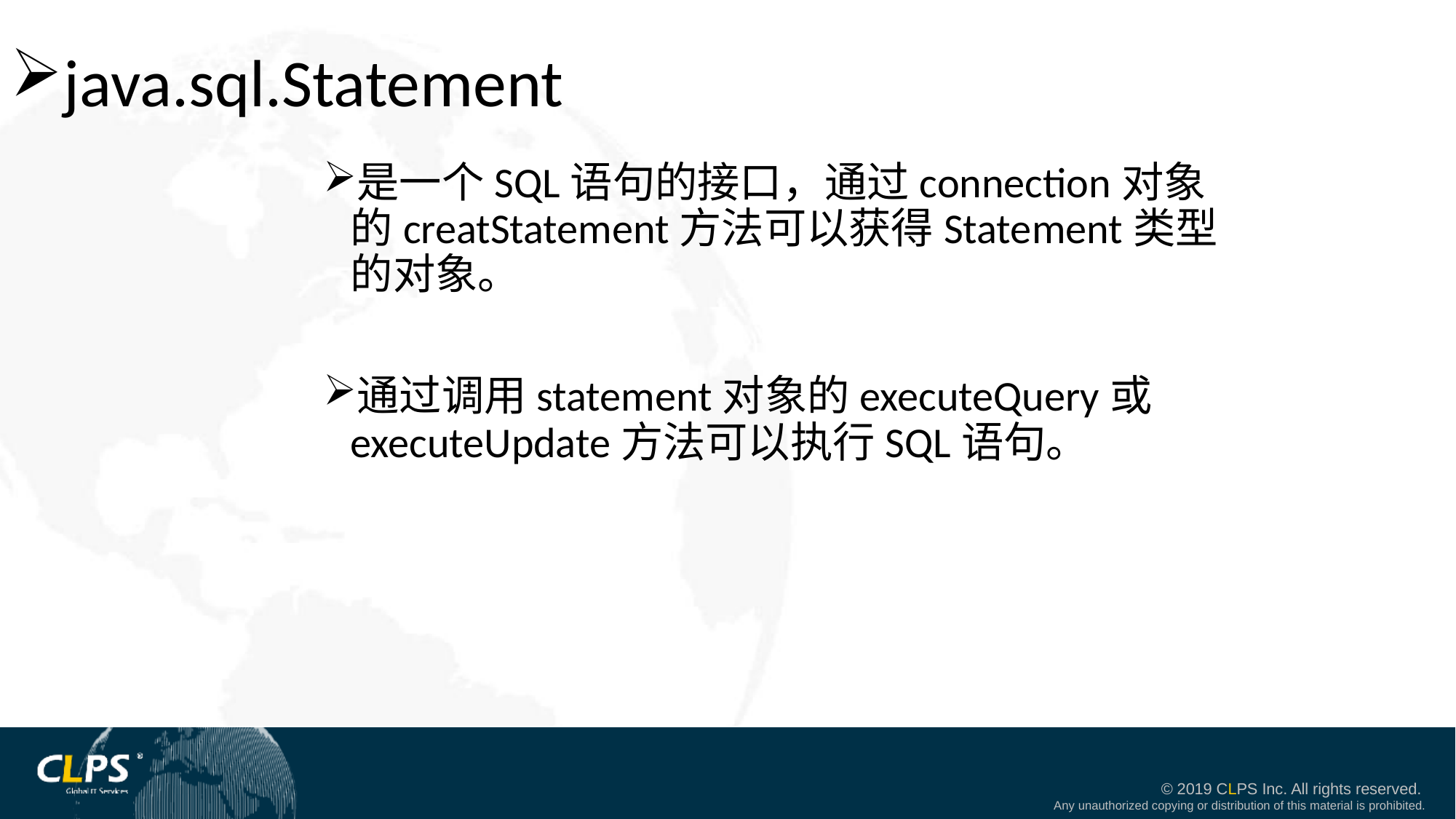

java.sql.Statement
是一个SQL语句的接口，通过connection对象的creatStatement方法可以获得Statement类型的对象。

通过调用statement对象的executeQuery或executeUpdate方法可以执行SQL语句。